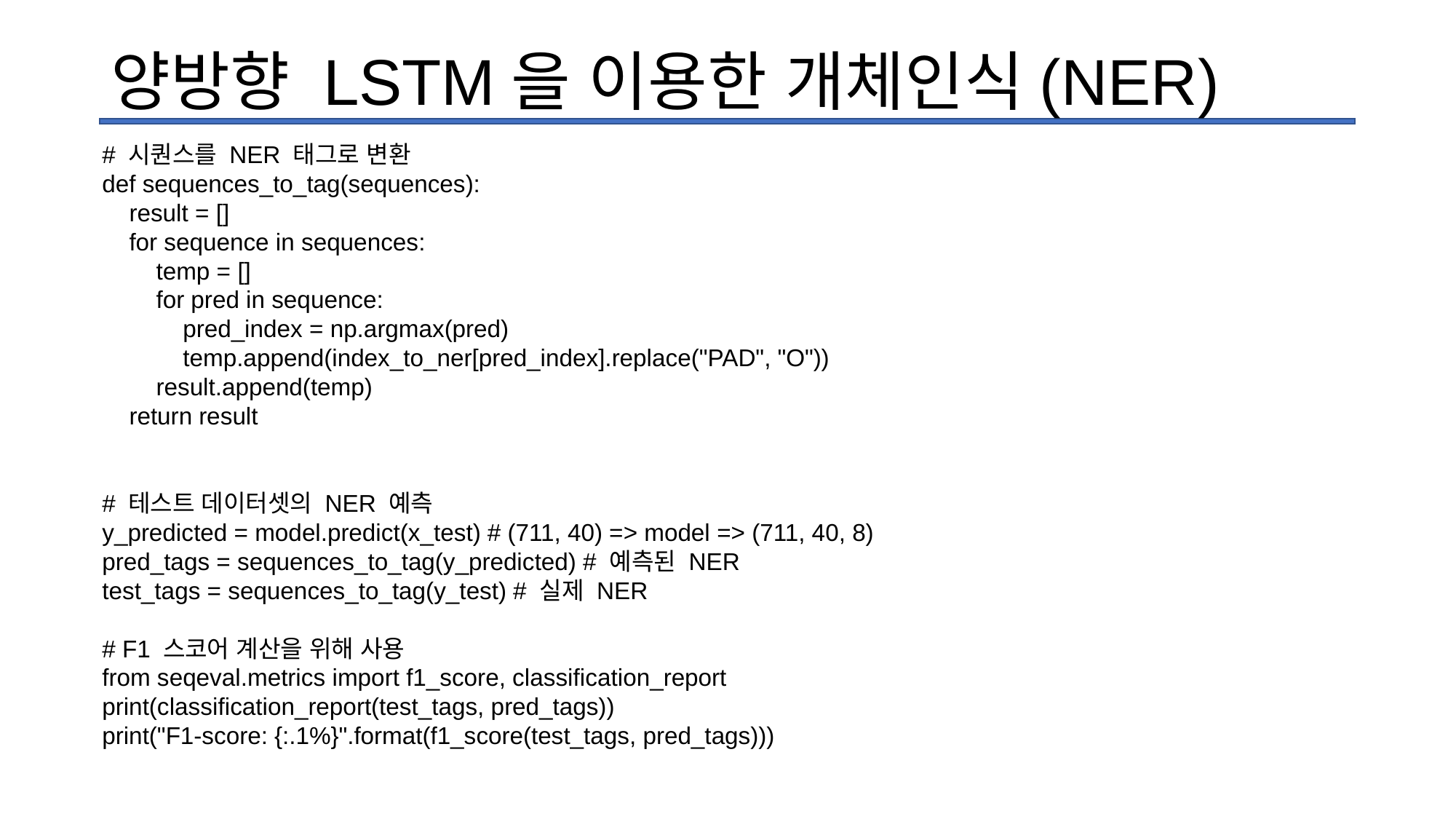

# 양방향 LSTM을 이용한 개체인식(NER)
# 시퀀스를 NER 태그로 변환
def sequences_to_tag(sequences):
    result = []
    for sequence in sequences:
        temp = []
        for pred in sequence:
            pred_index = np.argmax(pred)
            temp.append(index_to_ner[pred_index].replace("PAD", "O"))
        result.append(temp)
    return result

# 테스트 데이터셋의 NER 예측
y_predicted = model.predict(x_test) # (711, 40) => model => (711, 40, 8)
pred_tags = sequences_to_tag(y_predicted) # 예측된 NER
test_tags = sequences_to_tag(y_test) # 실제 NER

# F1 스코어 계산을 위해 사용
from seqeval.metrics import f1_score, classification_report
print(classification_report(test_tags, pred_tags))
print("F1-score: {:.1%}".format(f1_score(test_tags, pred_tags)))